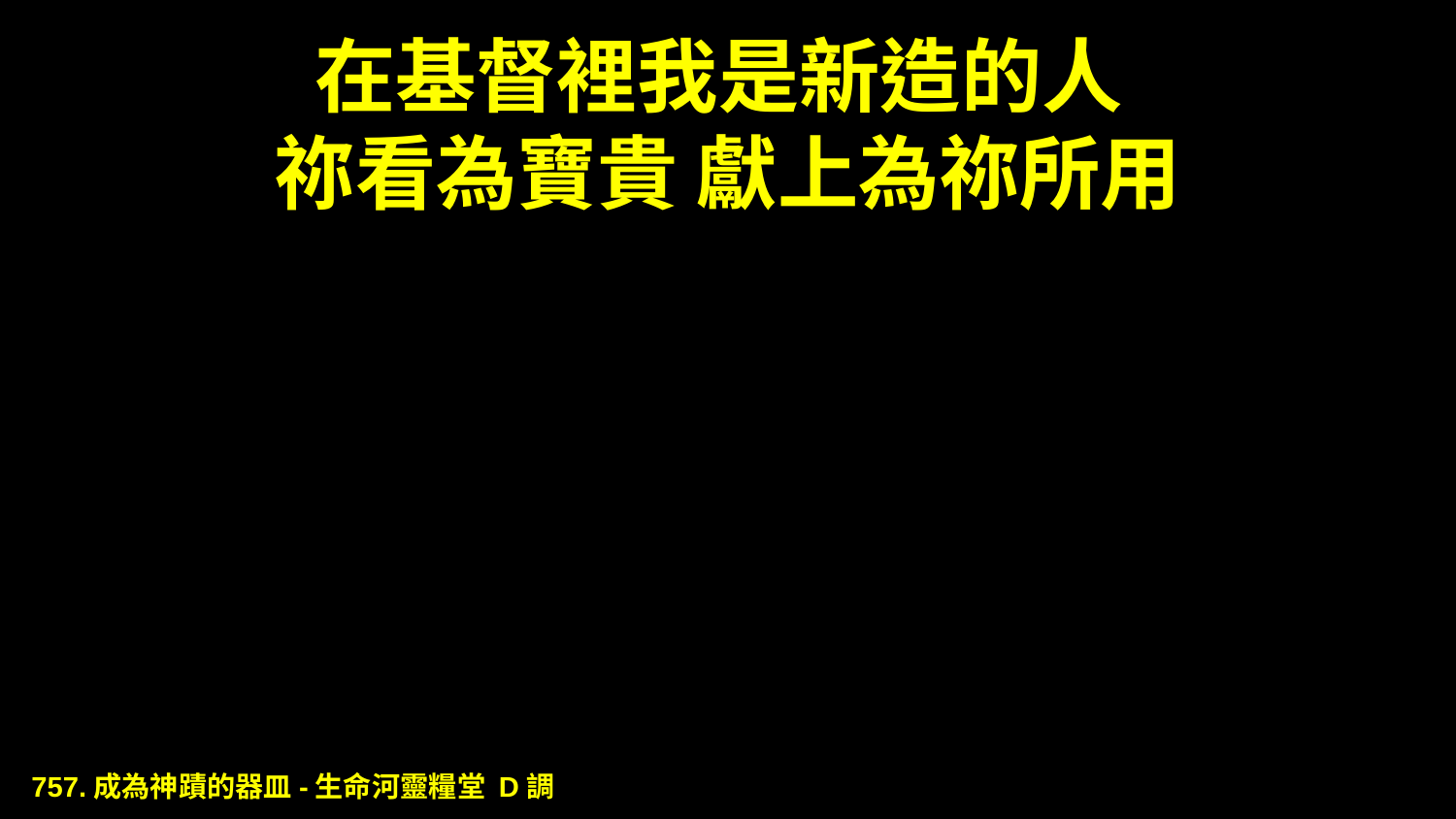

# 在基督裡我是新造的人 祢看為寶貴 獻上為祢所用
757.成為神蹟的器皿-生命河靈糧堂 D調